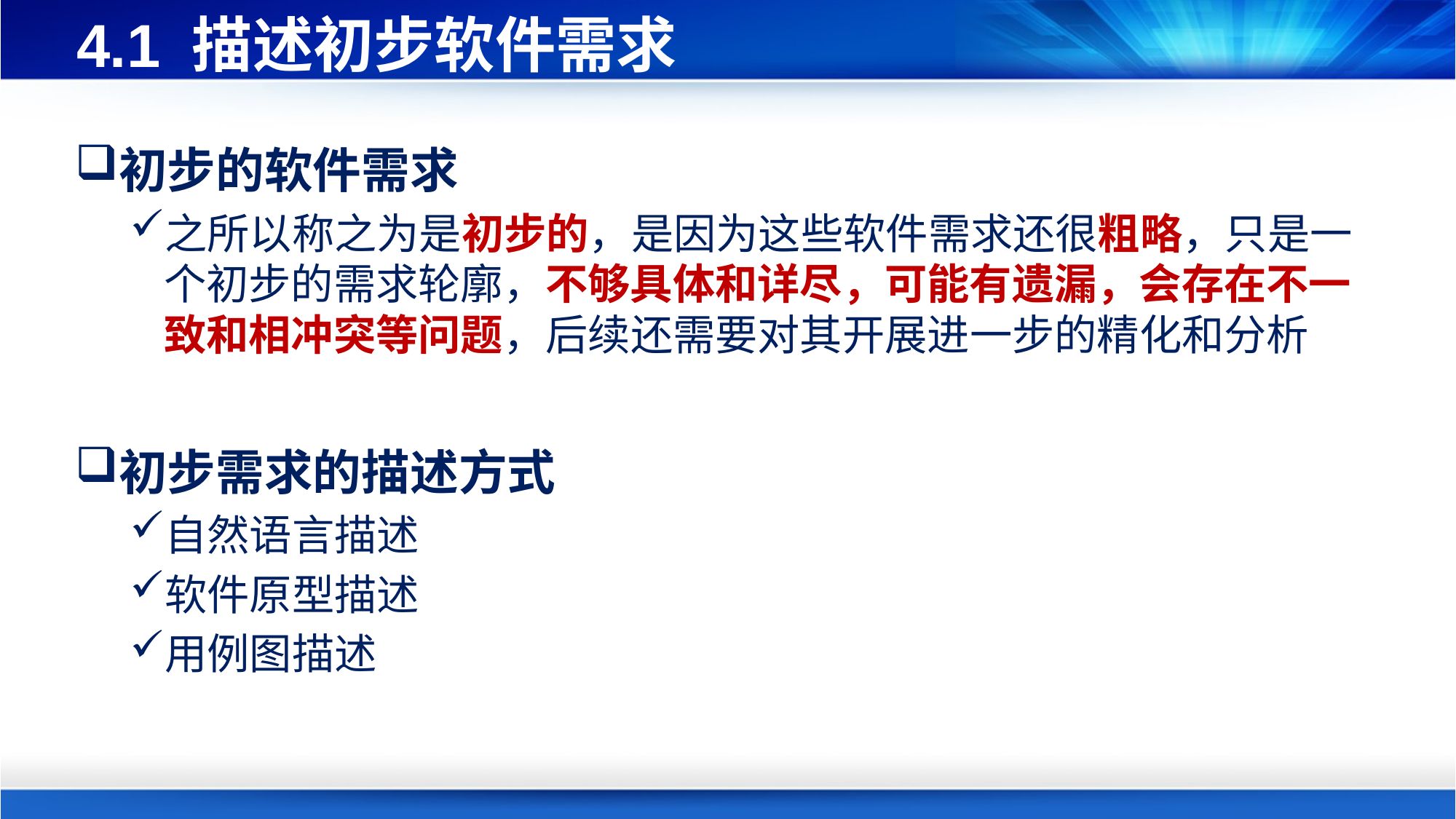

# 4.1 描述初步软件需求
初步的软件需求
之所以称之为是初步的，是因为这些软件需求还很粗略，只是一个初步的需求轮廓，不够具体和详尽，可能有遗漏，会存在不一致和相冲突等问题，后续还需要对其开展进一步的精化和分析

初步需求的描述方式
自然语言描述
软件原型描述
用例图描述